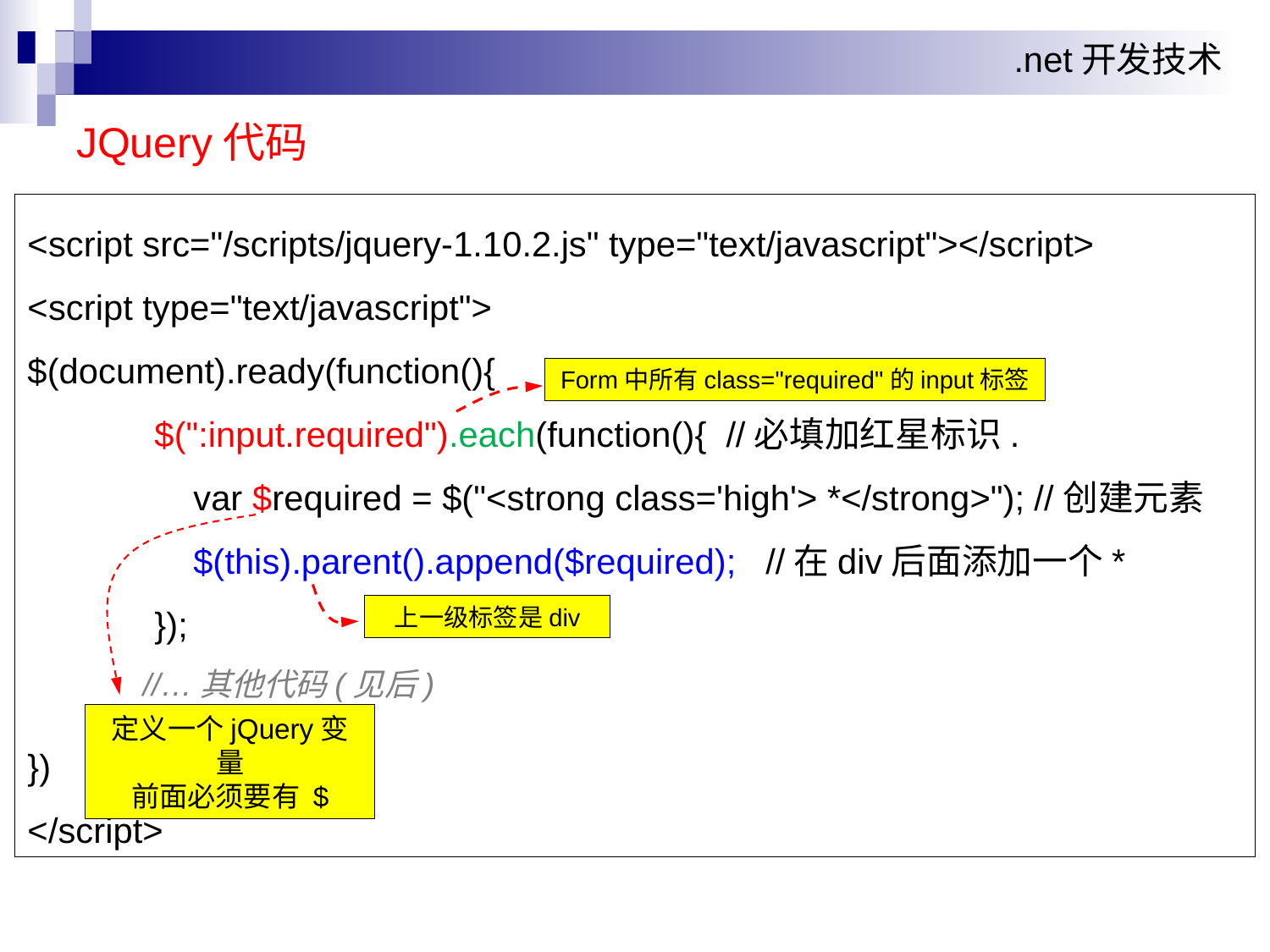

# JQuery代码
<script src="/scripts/jquery-1.10.2.js" type="text/javascript"></script>
<script type="text/javascript">
$(document).ready(function(){
	$(":input.required").each(function(){  //必填加红星标识.
	    var $required = $("<strong class='high'> *</strong>"); //创建元素
	    $(this).parent().append($required);   //在div后面添加一个*
	});
             //…其他代码(见后)
})
</script>
Form中所有class="required"的input标签

上一级标签是div
定义一个jQuery变量
前面必须要有 $